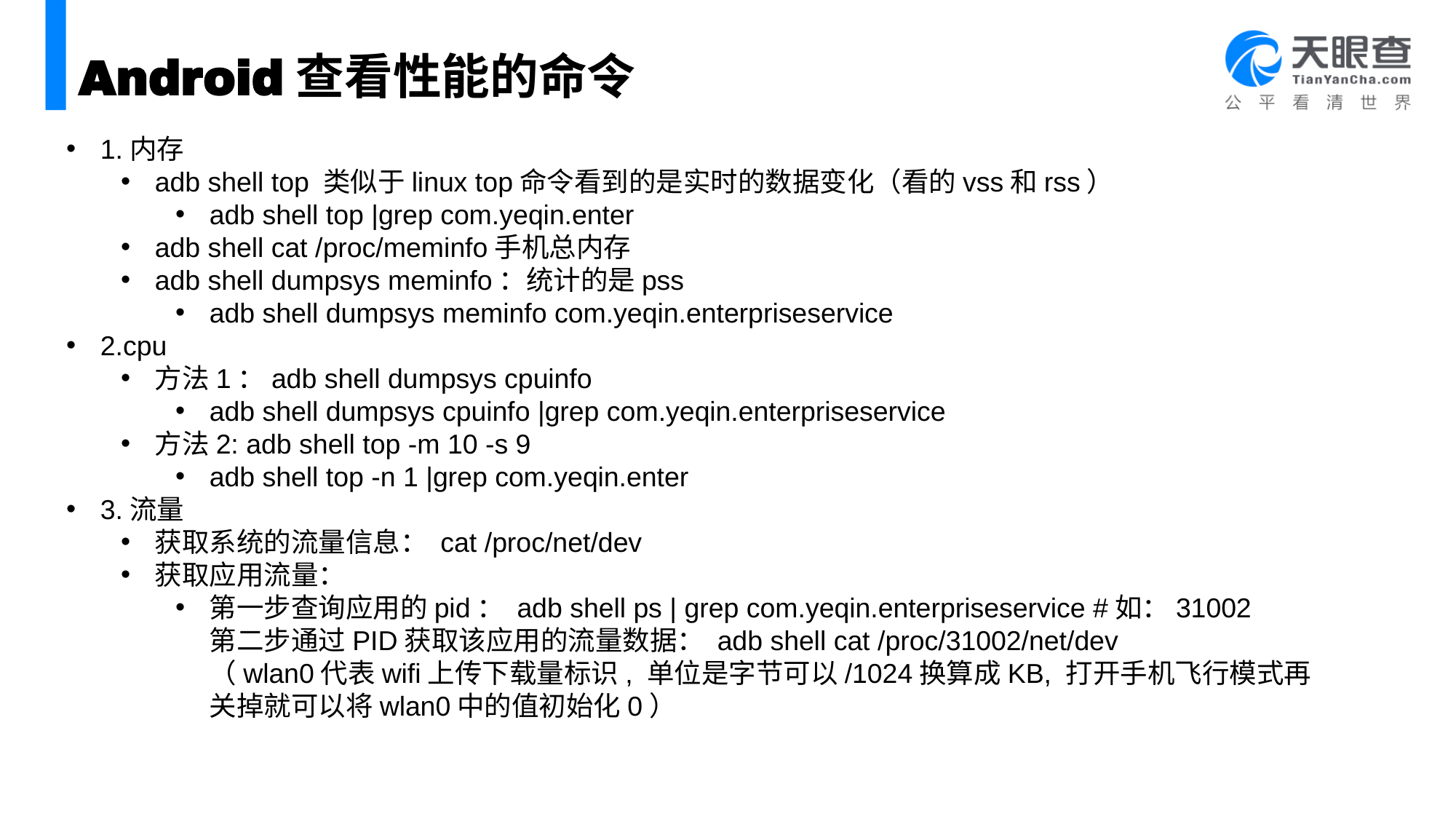

# Android查看性能的命令
1.内存
adb shell top 类似于linux top命令看到的是实时的数据变化（看的vss和rss）
adb shell top |grep com.yeqin.enter
adb shell cat /proc/meminfo手机总内存
adb shell dumpsys meminfo：统计的是pss
adb shell dumpsys meminfo com.yeqin.enterpriseservice
2.cpu
方法1：adb shell dumpsys cpuinfo
adb shell dumpsys cpuinfo |grep com.yeqin.enterpriseservice
方法2: adb shell top -m 10 -s 9
adb shell top -n 1 |grep com.yeqin.enter
3.流量
获取系统的流量信息： cat /proc/net/dev
获取应用流量：
第一步查询应用的pid： adb shell ps | grep com.yeqin.enterpriseservice #如：31002
第二步通过PID获取该应用的流量数据： adb shell cat /proc/31002/net/dev
（wlan0代表wifi上传下载量标识, 单位是字节可以/1024换算成KB, 打开手机飞行模式再关掉就可以将wlan0中的值初始化0）